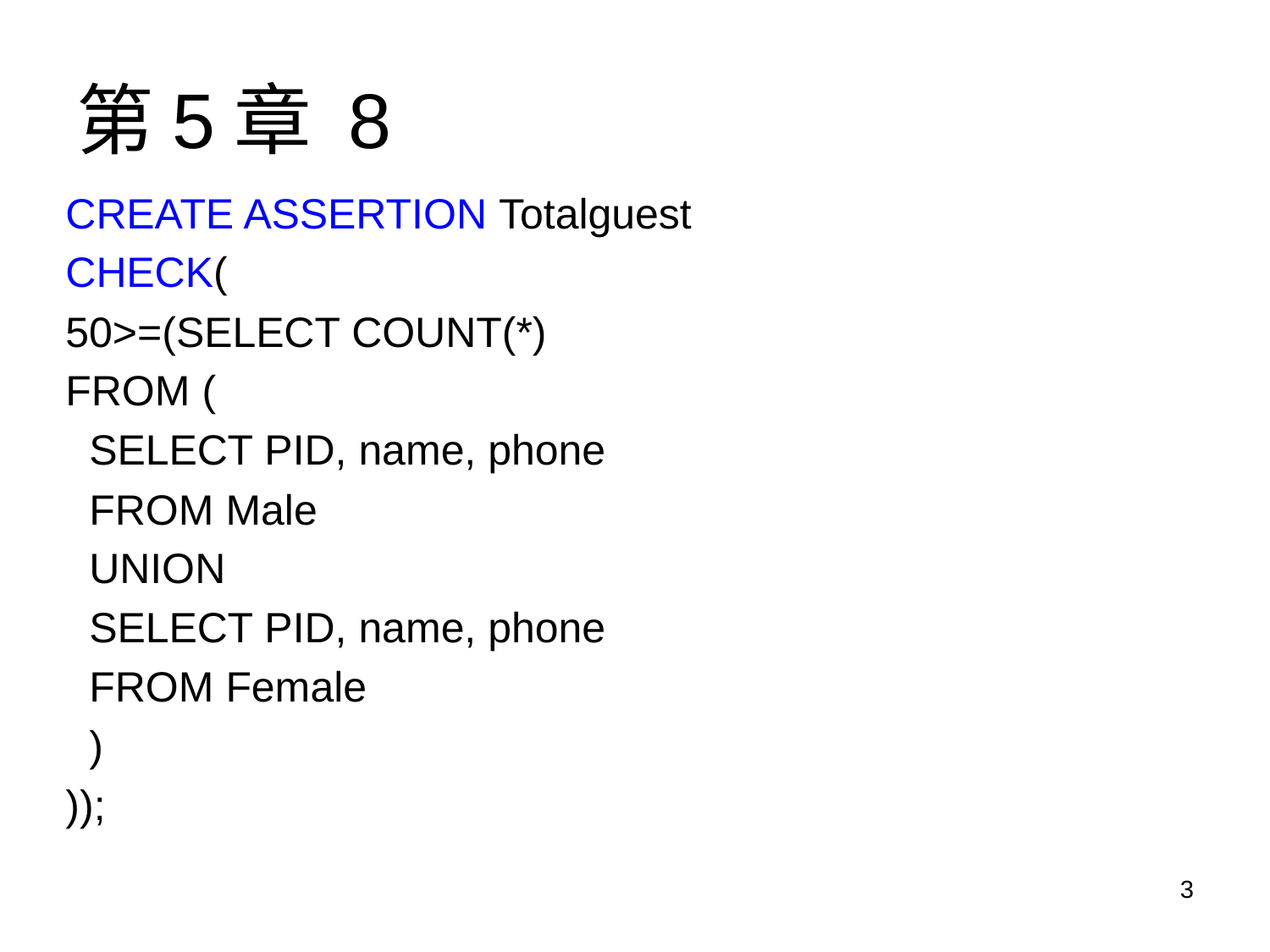

# 第5章 8
CREATE ASSERTION Totalguest
CHECK(
50>=(SELECT COUNT(*)
FROM (
  SELECT PID, name, phone
  FROM Male
  UNION
  SELECT PID, name, phone
  FROM Female
  )
));

3